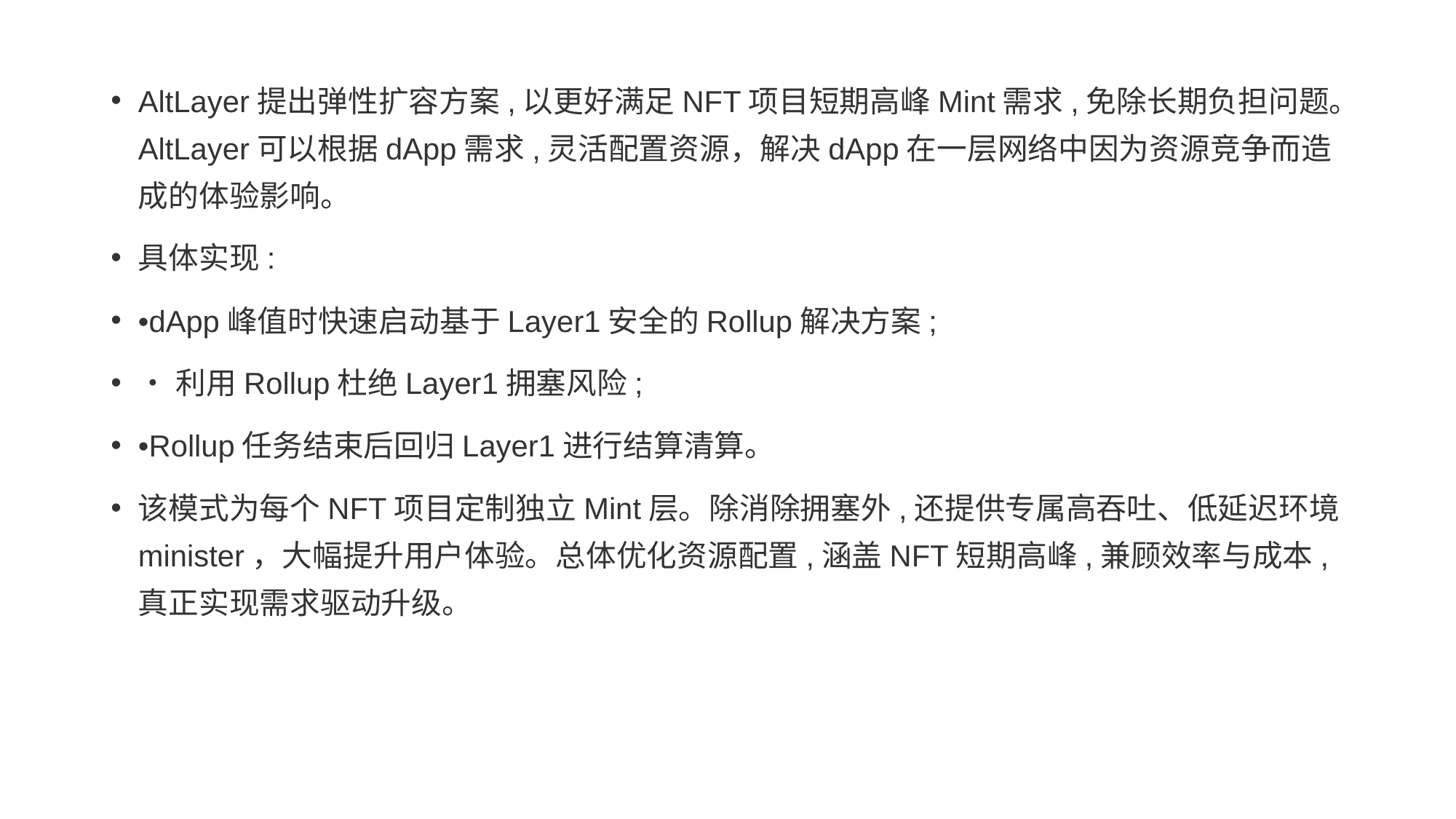

AltLayer提出弹性扩容方案,以更好满足NFT项目短期高峰Mint需求,免除长期负担问题。AltLayer可以根据dApp需求,灵活配置资源，解决dApp在一层网络中因为资源竞争而造成的体验影响。
具体实现:
•dApp峰值时快速启动基于Layer1安全的Rollup解决方案;
•利用Rollup杜绝Layer1拥塞风险;
•Rollup任务结束后回归Layer1进行结算清算。
该模式为每个NFT项目定制独立Mint层。除消除拥塞外,还提供专属高吞吐、低延迟环境 minister，大幅提升用户体验。总体优化资源配置,涵盖NFT短期高峰,兼顾效率与成本,真正实现需求驱动升级。